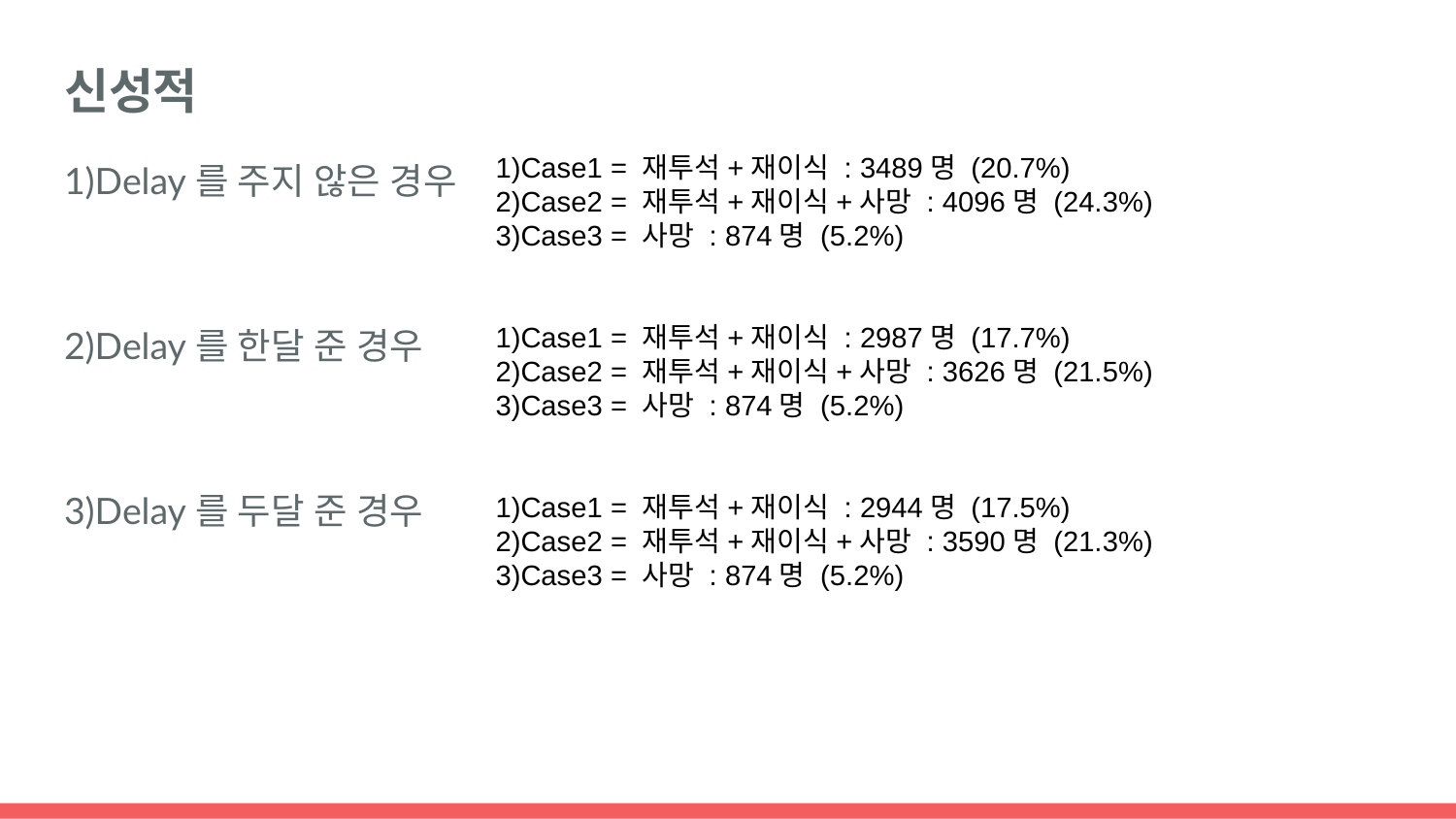

신성적
1)Delay를 주지 않은 경우

2)Delay를 한달 준 경우

3)Delay를 두달 준 경우

1)Case1 = 재투석+재이식 : 3489명 (20.7%)
2)Case2 = 재투석+재이식+사망 : 4096명 (24.3%)
3)Case3 = 사망 : 874명 (5.2%)

1)Case1 = 재투석+재이식 : 2987명 (17.7%)
2)Case2 = 재투석+재이식+사망 : 3626명 (21.5%)
3)Case3 = 사망 : 874명 (5.2%)

1)Case1 = 재투석+재이식 : 2944명 (17.5%)
2)Case2 = 재투석+재이식+사망 : 3590명 (21.3%)
3)Case3 = 사망 : 874명 (5.2%)